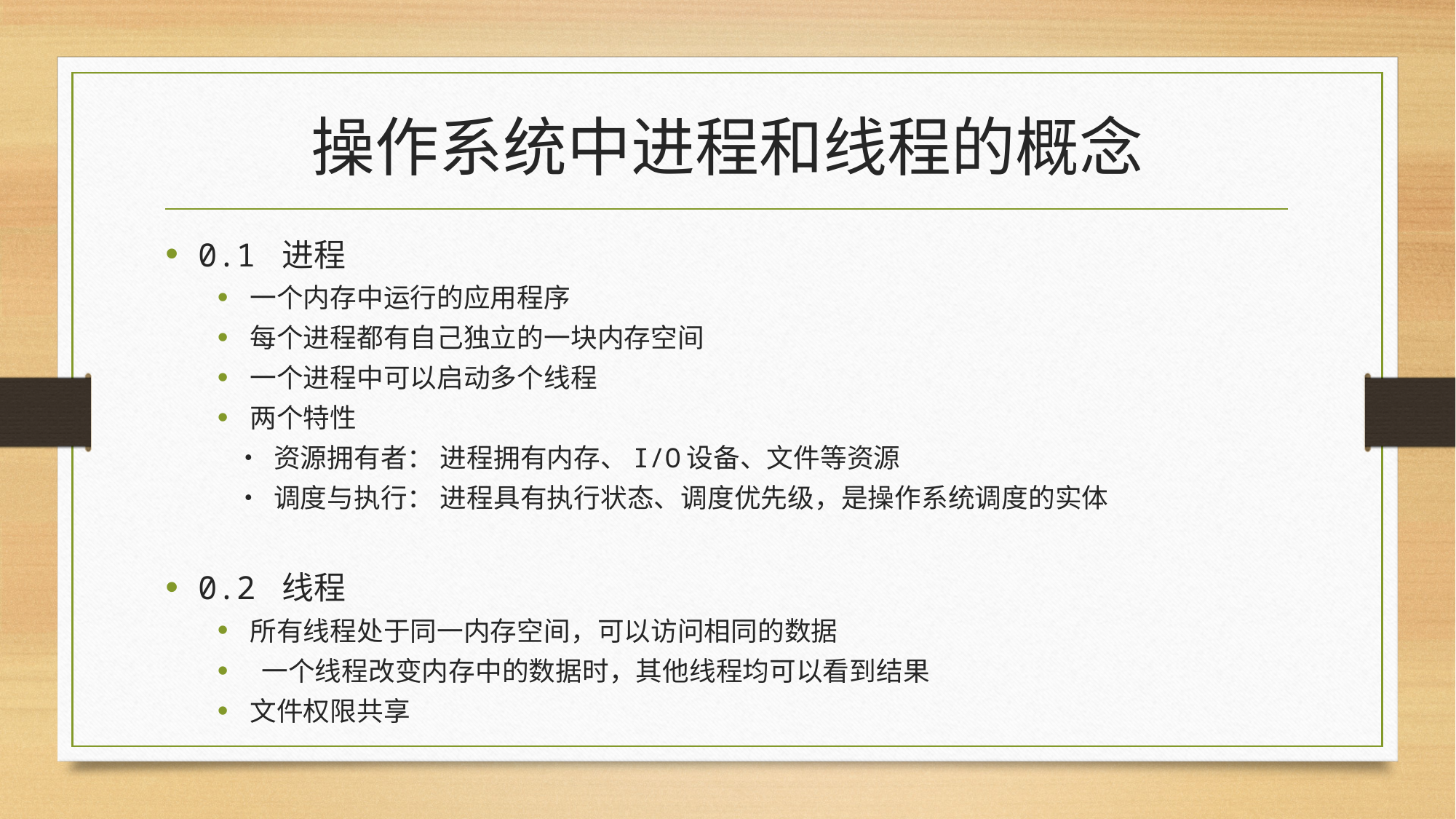

# 操作系统中进程和线程的概念
0.1 进程
一个内存中运行的应用程序
每个进程都有自己独立的一块内存空间
一个进程中可以启动多个线程
两个特性
   • 资源拥有者： 进程拥有内存、I/O设备、文件等资源
   • 调度与执行： 进程具有执行状态、调度优先级，是操作系统调度的实体

0.2 线程
所有线程处于同一内存空间，可以访问相同的数据
 一个线程改变内存中的数据时，其他线程均可以看到结果
文件权限共享